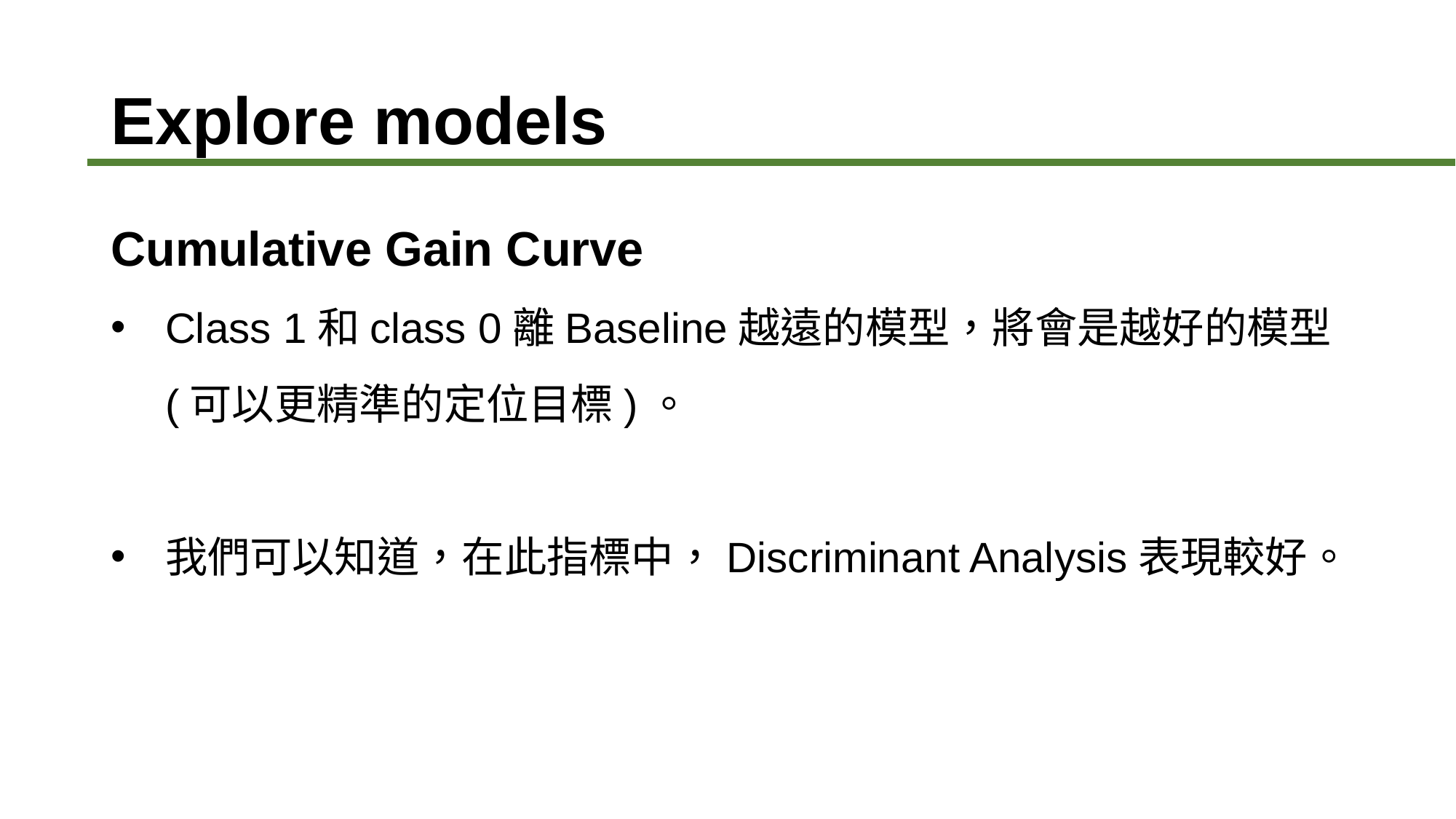

# Explore models
Cumulative Gain Curve
Class 1和class 0離Baseline越遠的模型，將會是越好的模型(可以更精準的定位目標)。

我們可以知道，在此指標中，Discriminant Analysis表現較好。